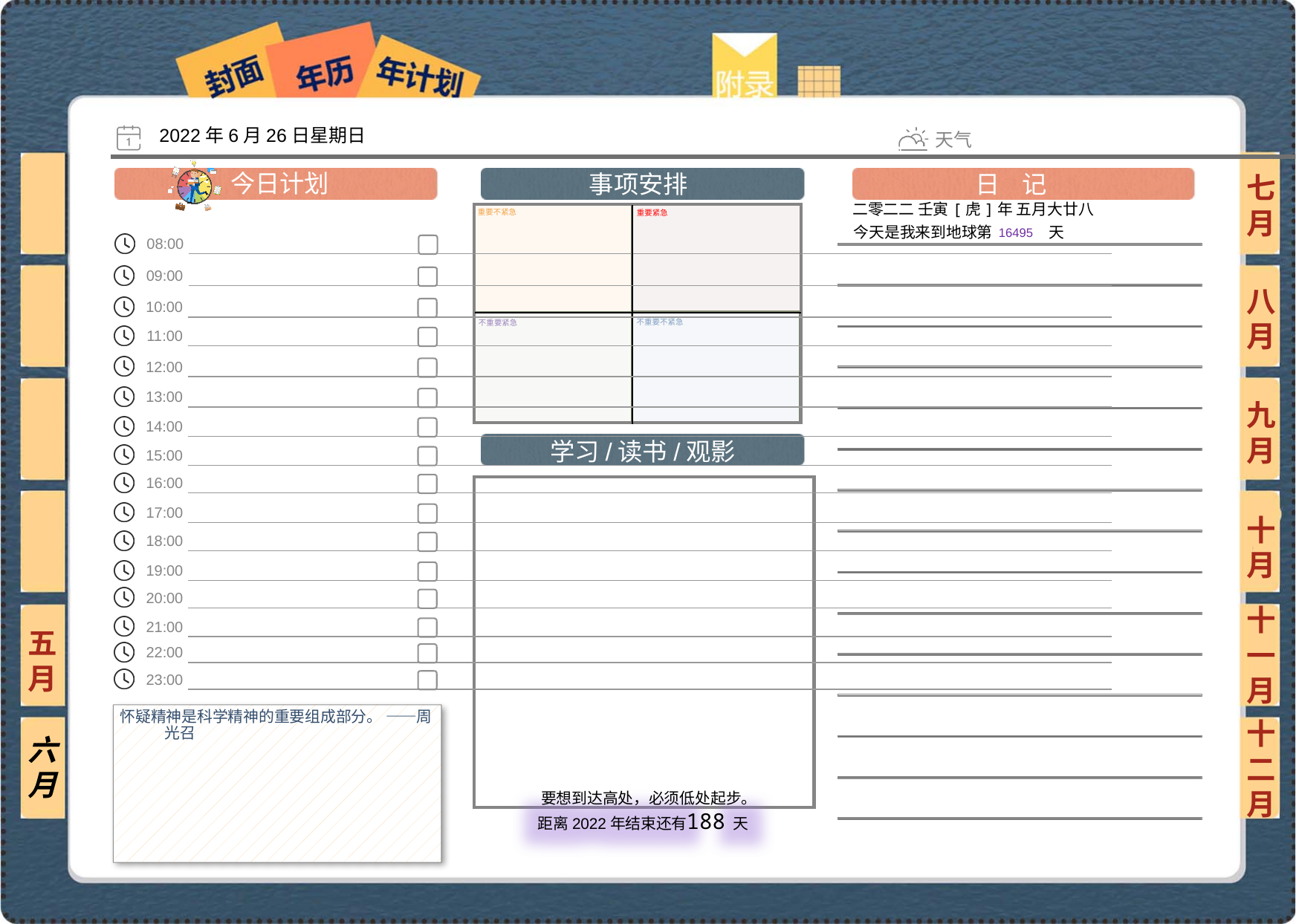

2022年6月26日星期日
七月
二零二二 壬寅[虎]年 五月大廿八
16495
八月
九月
十月
十一月
五月
怀疑精神是科学精神的重要组成部分。 ——周光召

六月
十二月
188
 要想到达高处，必须低处起步。